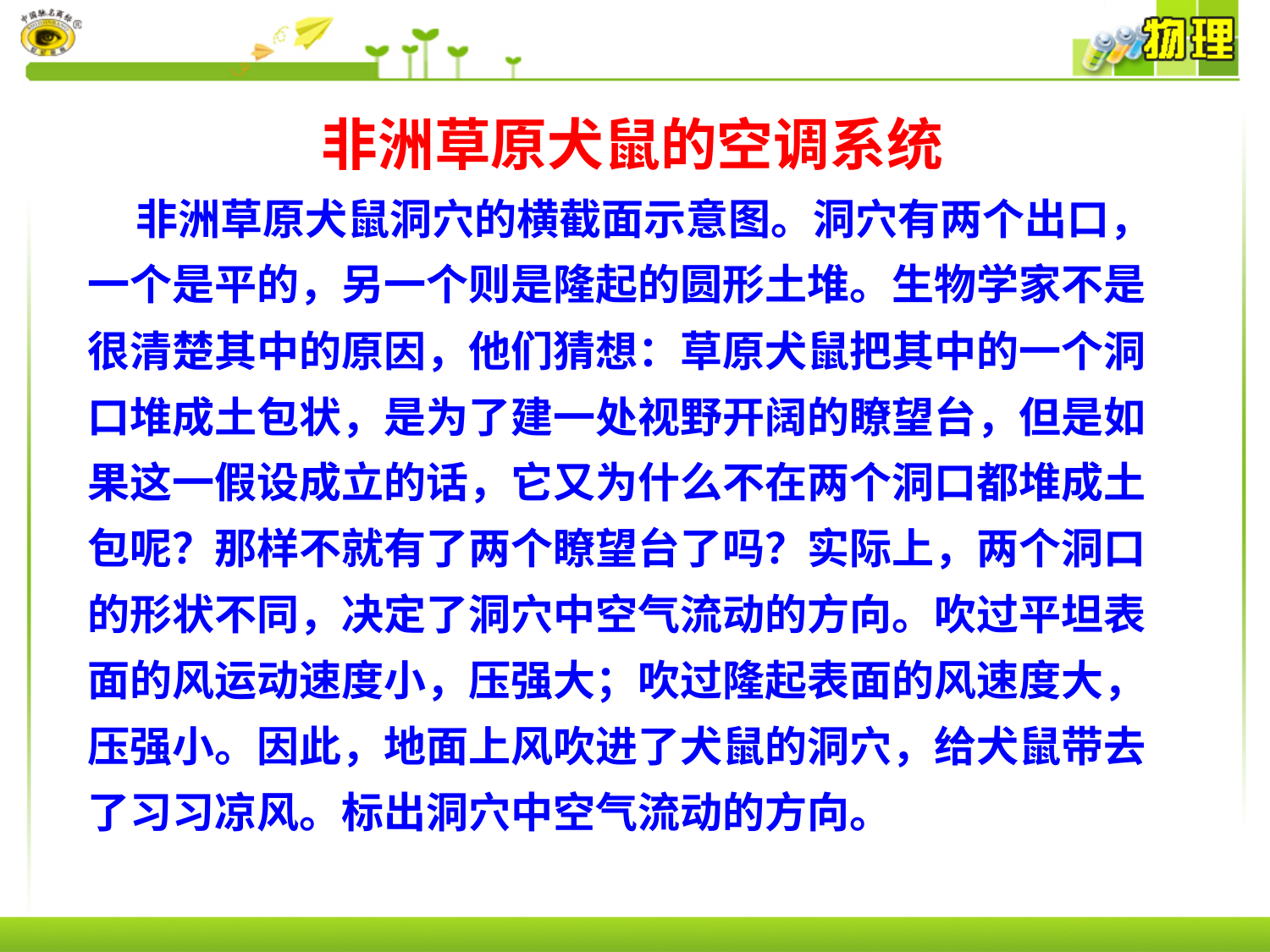

非洲草原犬鼠的空调系统
    非洲草原犬鼠洞穴的横截面示意图。洞穴有两个出口，一个是平的，另一个则是隆起的圆形土堆。生物学家不是很清楚其中的原因，他们猜想：草原犬鼠把其中的一个洞口堆成土包状，是为了建一处视野开阔的瞭望台，但是如果这一假设成立的话，它又为什么不在两个洞口都堆成土包呢？那样不就有了两个瞭望台了吗？实际上，两个洞口的形状不同，决定了洞穴中空气流动的方向。吹过平坦表面的风运动速度小，压强大；吹过隆起表面的风速度大，压强小。因此，地面上风吹进了犬鼠的洞穴，给犬鼠带去了习习凉风。标出洞穴中空气流动的方向。